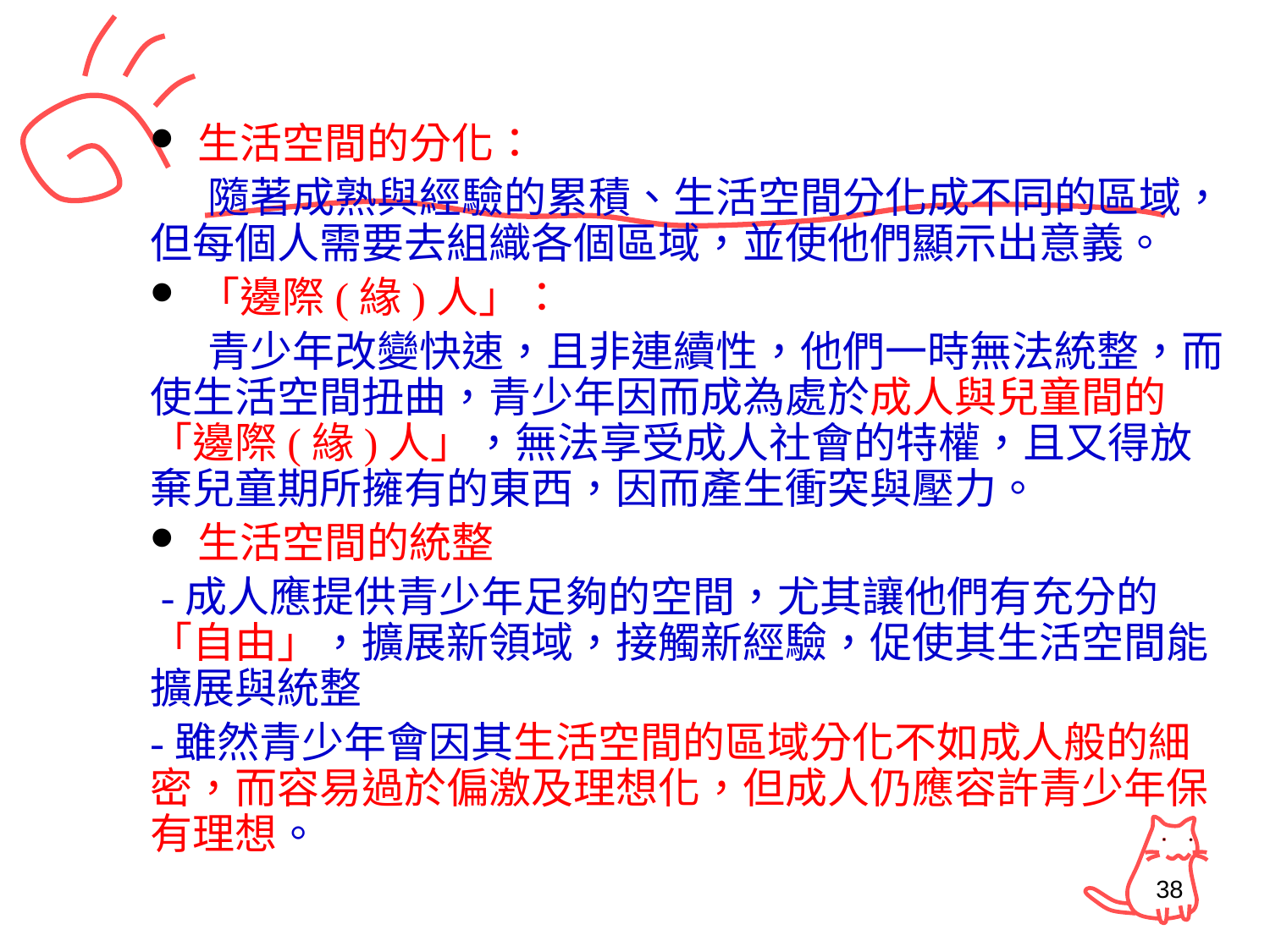

#
生活空間的分化：
     隨著成熟與經驗的累積、生活空間分化成不同的區域，但每個人需要去組織各個區域，並使他們顯示出意義。
「邊際(緣)人」：
     青少年改變快速，且非連續性，他們一時無法統整，而使生活空間扭曲，青少年因而成為處於成人與兒童間的「邊際(緣)人」，無法享受成人社會的特權，且又得放棄兒童期所擁有的東西，因而產生衝突與壓力。
生活空間的統整
 -成人應提供青少年足夠的空間，尤其讓他們有充分的「自由」，擴展新領域，接觸新經驗，促使其生活空間能擴展與統整
-雖然青少年會因其生活空間的區域分化不如成人般的細密，而容易過於偏激及理想化，但成人仍應容許青少年保有理想。

38